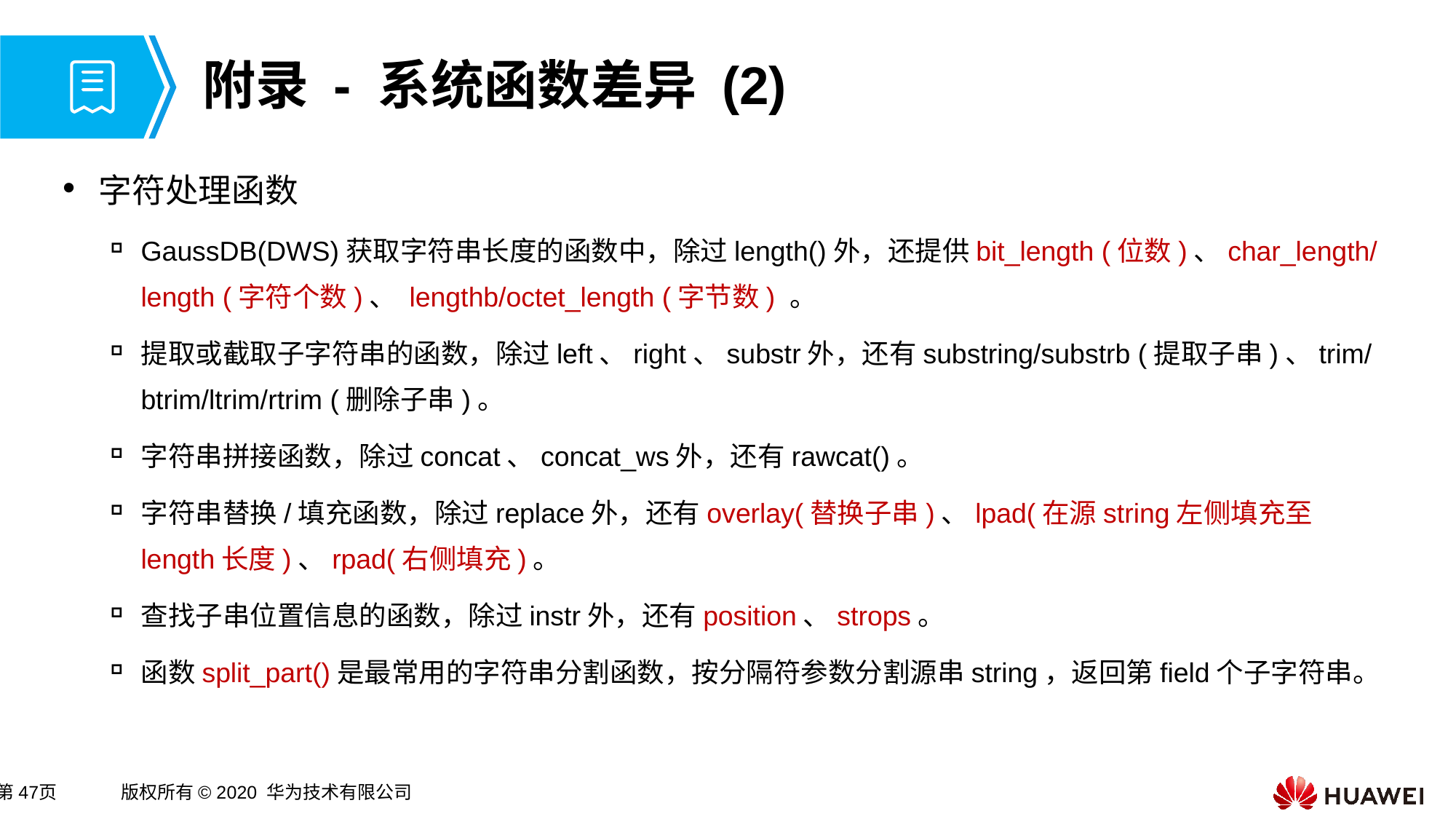

# 附录 - 系统函数差异 (2)
字符处理函数
GaussDB(DWS)获取字符串长度的函数中，除过length()外，还提供bit_length (位数)、char_length/length (字符个数)、 lengthb/octet_length (字节数)​ 。
提取或截取子字符串的函数，除过left、right、substr外，还有substring/substrb (提取子串)、trim/btrim/ltrim/rtrim (删除子串)​。
字符串拼接函数，除过concat、concat_ws外，还有rawcat()。
字符串替换/填充函数，除过replace外，还有overlay(替换子串)、lpad(在源string左侧填充至length长度)、rpad(右侧填充)。
查找子串位置信息的函数，除过instr外，还有position、strops。
函数split_part()是最常用的字符串分割函数，按分隔符参数分割源串string，返回第field个子字符串。